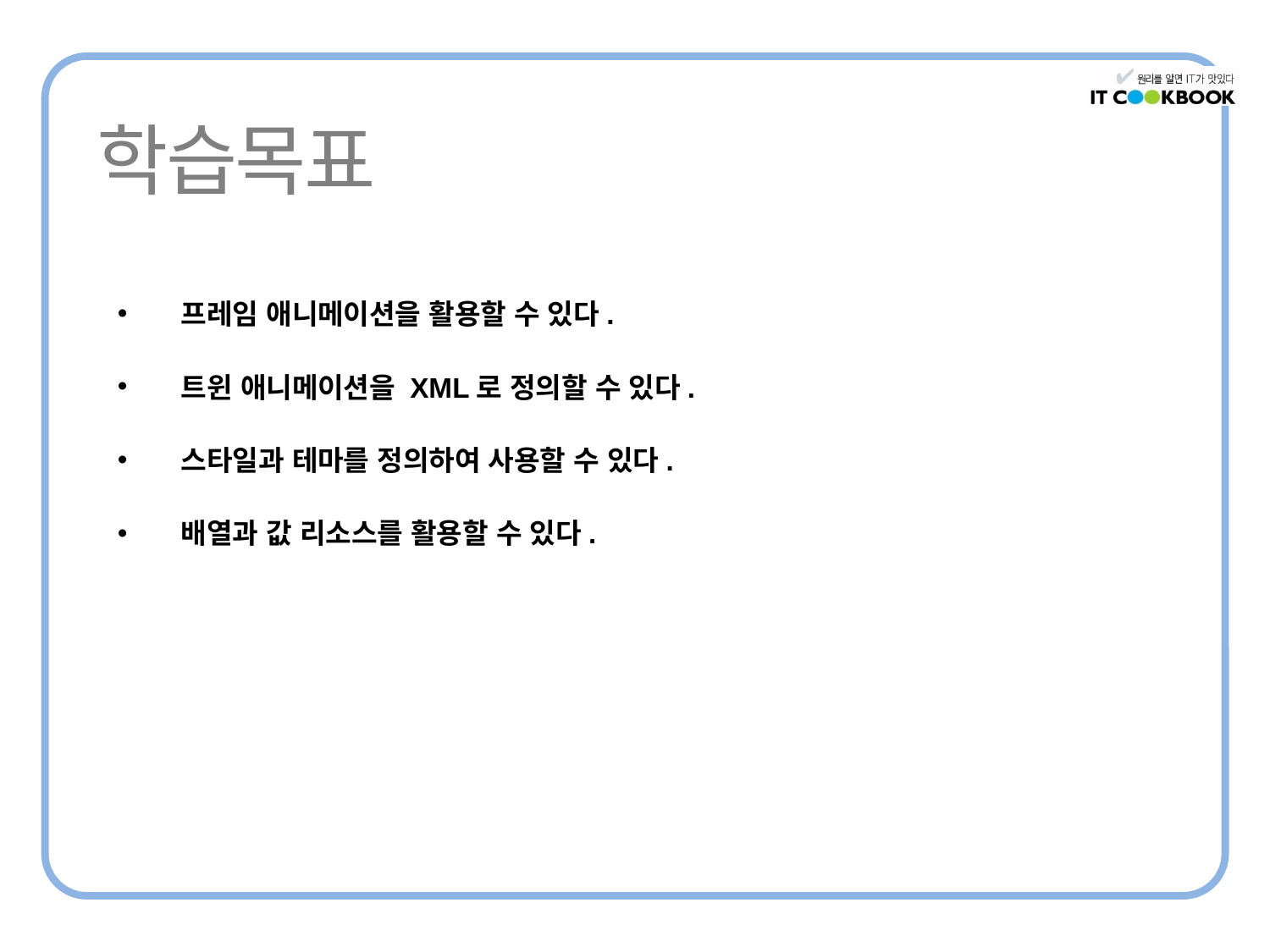

프레임 애니메이션을 활용할 수 있다.
트윈 애니메이션을 XML로 정의할 수 있다.
스타일과 테마를 정의하여 사용할 수 있다.
배열과 값 리소스를 활용할 수 있다.